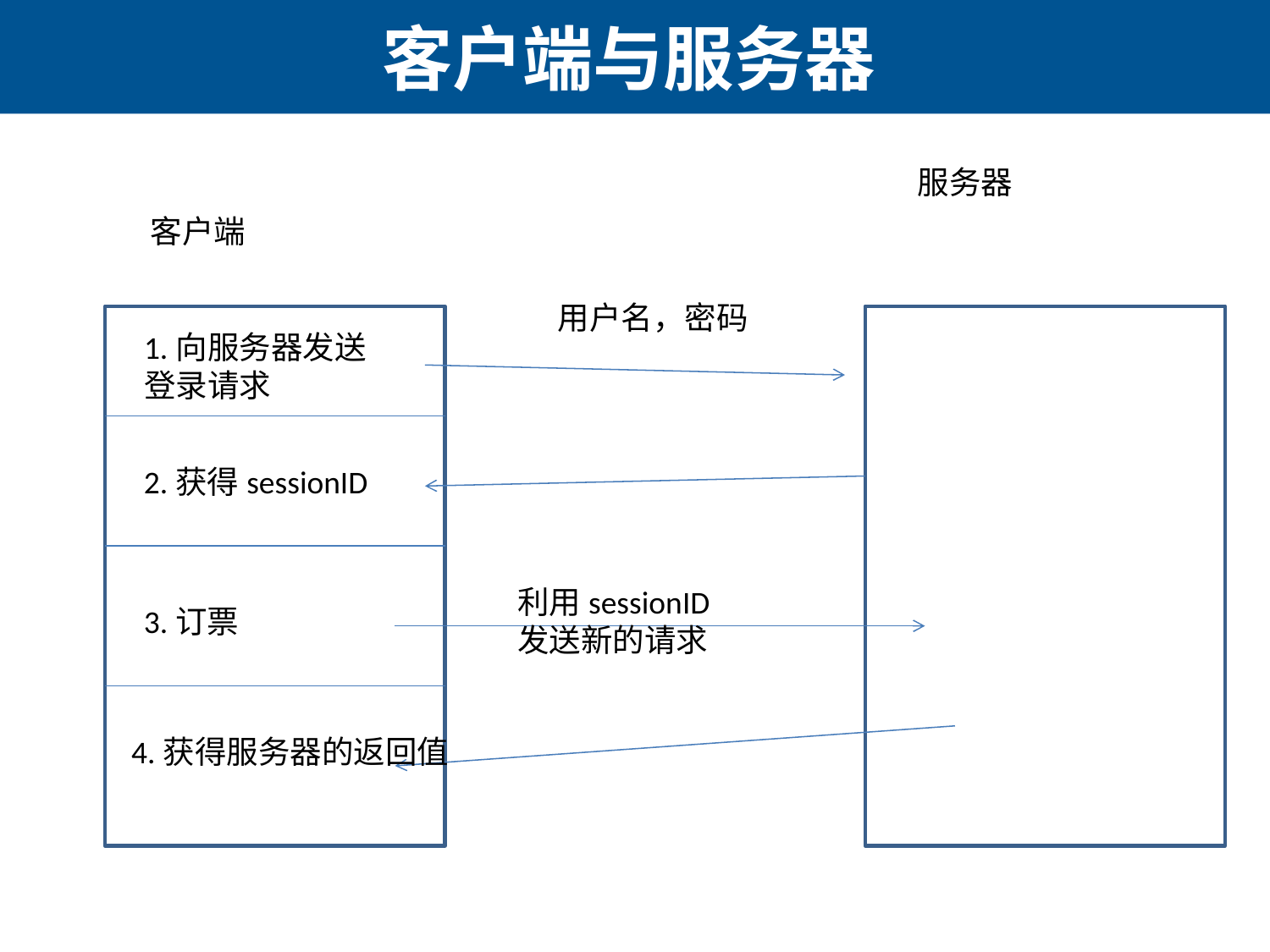

# 客户端与服务器
服务器
客户端
用户名，密码

1.向服务器发送登录请求
2.获得sessionID
利用sessionID发送新的请求
3.订票
4.获得服务器的返回值